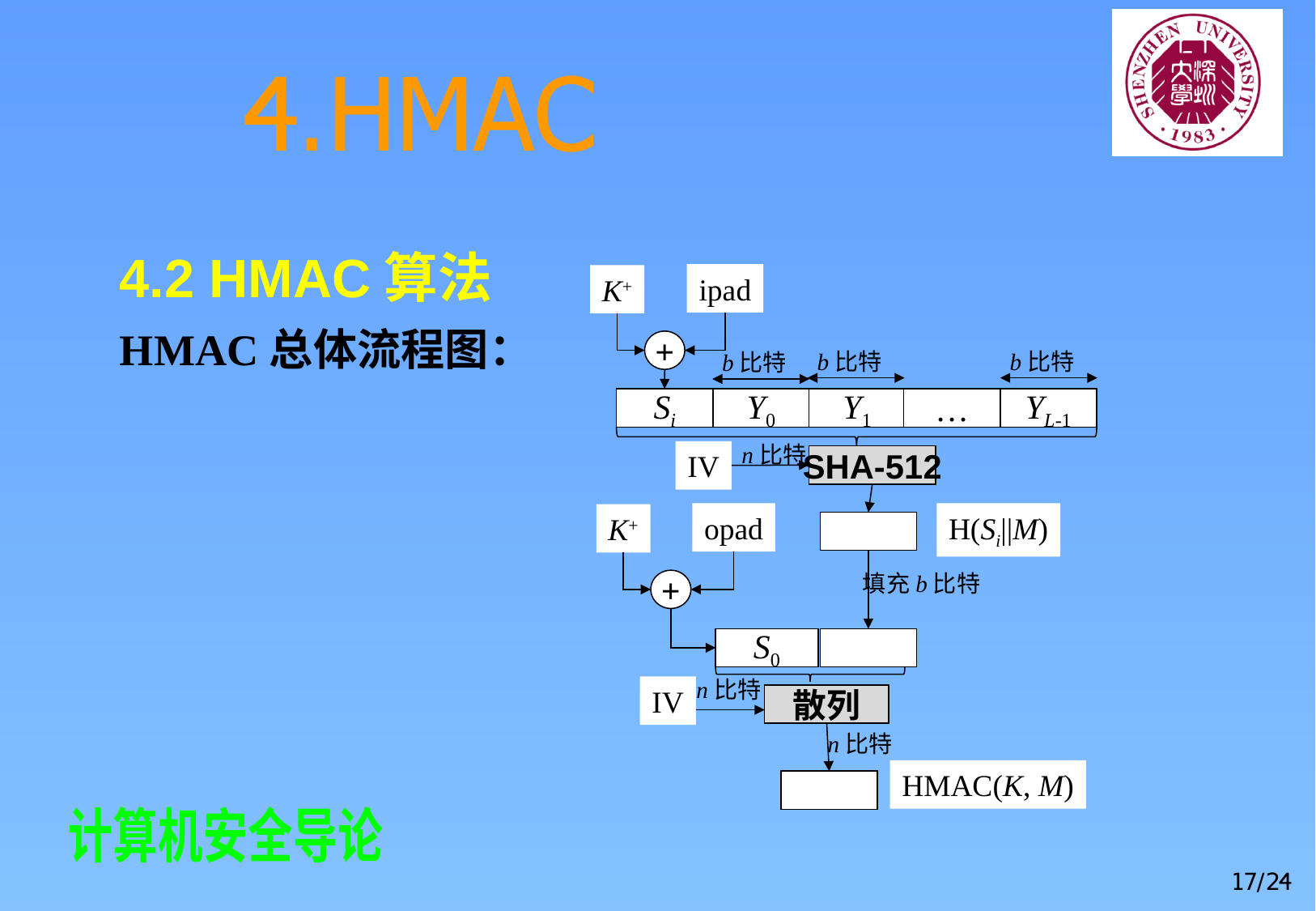

# 4.HMAC

4.2 HMAC算法
HMAC总体流程图：
ipad
K+
+
b比特
b比特
b比特
…
Y1
YL-1
Si
Y0
n比特
IV
SHA-512
opad
H(Si||M)
K+

 填充b比特
+

S0

n比特
IV
散列
n比特
HMAC(K, M)

17/24